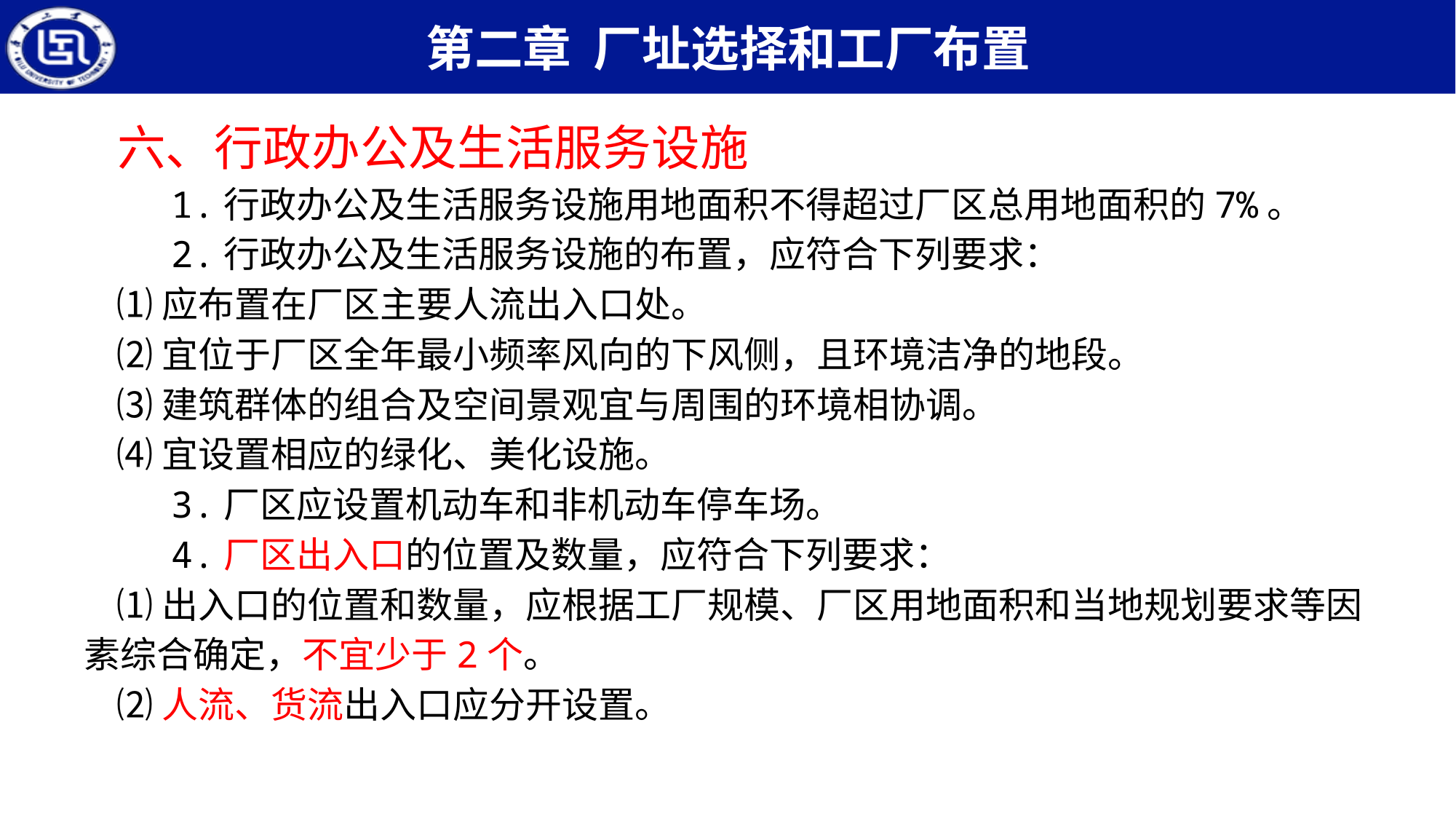

六、行政办公及生活服务设施
    1.行政办公及生活服务设施用地面积不得超过厂区总用地面积的7%。
    2.行政办公及生活服务设施的布置，应符合下列要求：
    ⑴应布置在厂区主要人流出入口处。
    ⑵宜位于厂区全年最小频率风向的下风侧，且环境洁净的地段。
    ⑶建筑群体的组合及空间景观宜与周围的环境相协调。
    ⑷宜设置相应的绿化、美化设施。
    3.厂区应设置机动车和非机动车停车场。
    4.厂区出入口的位置及数量，应符合下列要求：
    ⑴出入口的位置和数量，应根据工厂规模、厂区用地面积和当地规划要求等因素综合确定，不宜少于2个。
    ⑵人流、货流出入口应分开设置。